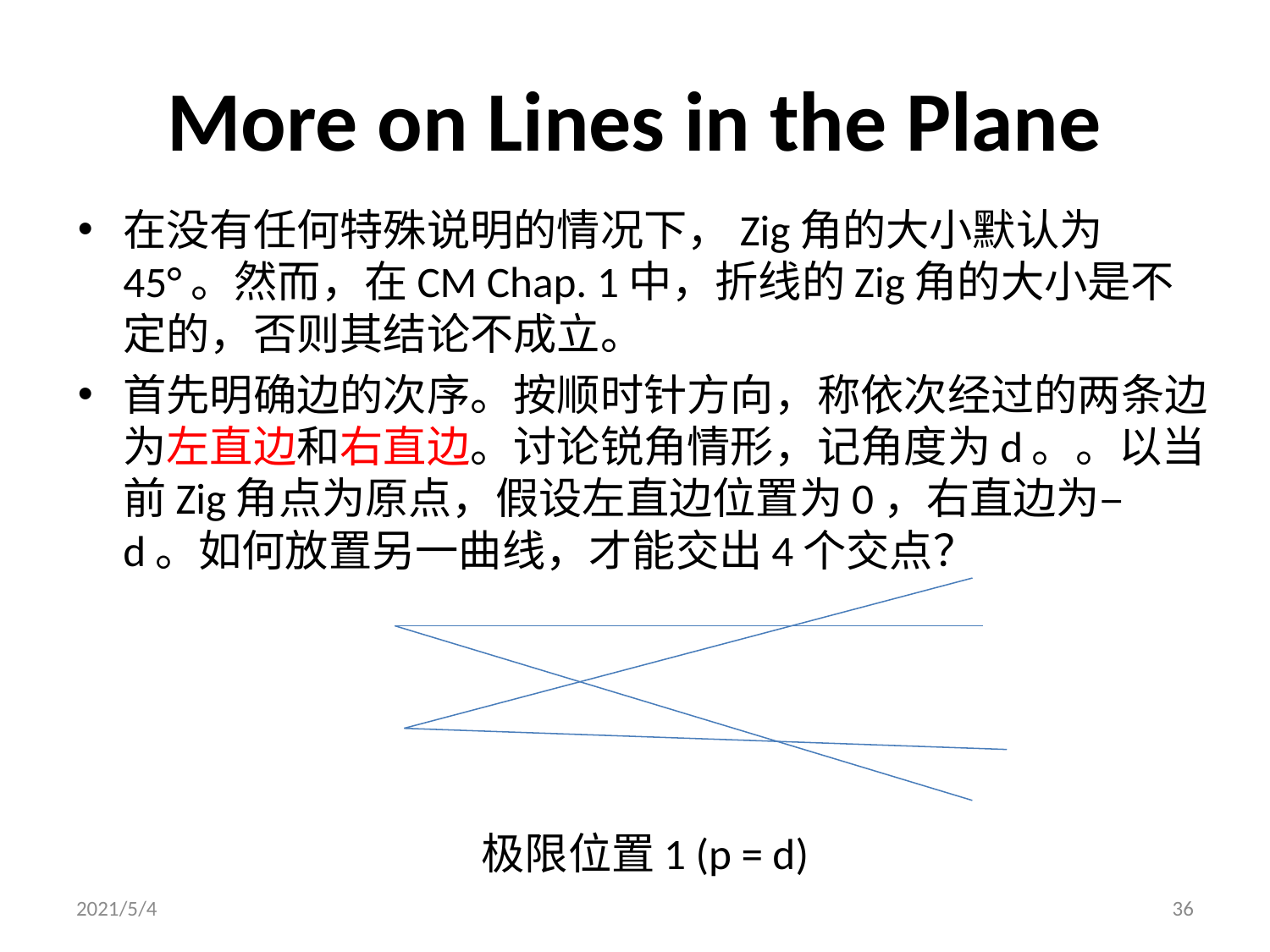

# More on Lines in the Plane
在没有任何特殊说明的情况下，Zig角的大小默认为45°。然而，在CM Chap. 1中，折线的Zig角的大小是不定的，否则其结论不成立。
首先明确边的次序。按顺时针方向，称依次经过的两条边为左直边和右直边。讨论锐角情形，记角度为d。。以当前Zig角点为原点，假设左直边位置为0，右直边为– d。如何放置另一曲线，才能交出4个交点？

极限位置1 (p = d)
2021/5/4
36